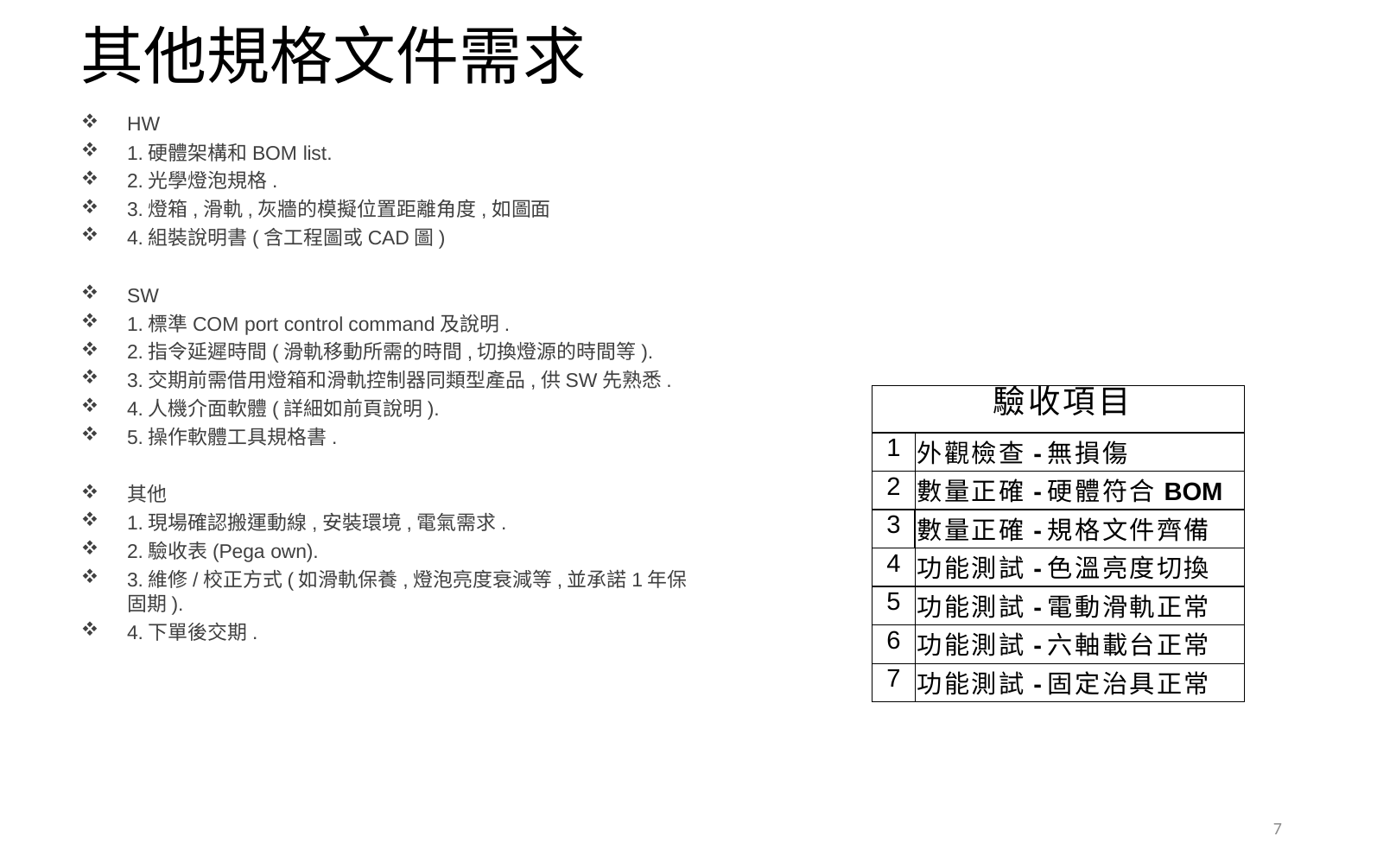

# 其他規格文件需求
HW
1.硬體架構和BOM list.
2.光學燈泡規格.
3.燈箱,滑軌,灰牆的模擬位置距離角度,如圖面
4.組裝說明書(含工程圖或CAD圖)

SW
1.標準COM port control command及說明.
2.指令延遲時間(滑軌移動所需的時間,切換燈源的時間等).
3.交期前需借用燈箱和滑軌控制器同類型產品,供SW先熟悉.
4.人機介面軟體(詳細如前頁說明).
5.操作軟體工具規格書.

其他
1.現場確認搬運動線,安裝環境,電氣需求.
2.驗收表(Pega own).
3.維修/校正方式(如滑軌保養,燈泡亮度衰減等,並承諾1年保固期).
4.下單後交期.
| 驗收項目 |  |
| --- | --- |
| 1 | 外觀檢查-無損傷 |
| 2 | 數量正確-硬體符合BOM |
| 3 | 數量正確-規格文件齊備 |
| 4 | 功能測試-色溫亮度切換 |
| 5 | 功能測試-電動滑軌正常 |
| 6 | 功能測試-六軸載台正常 |
| 7 | 功能測試-固定治具正常 |
7